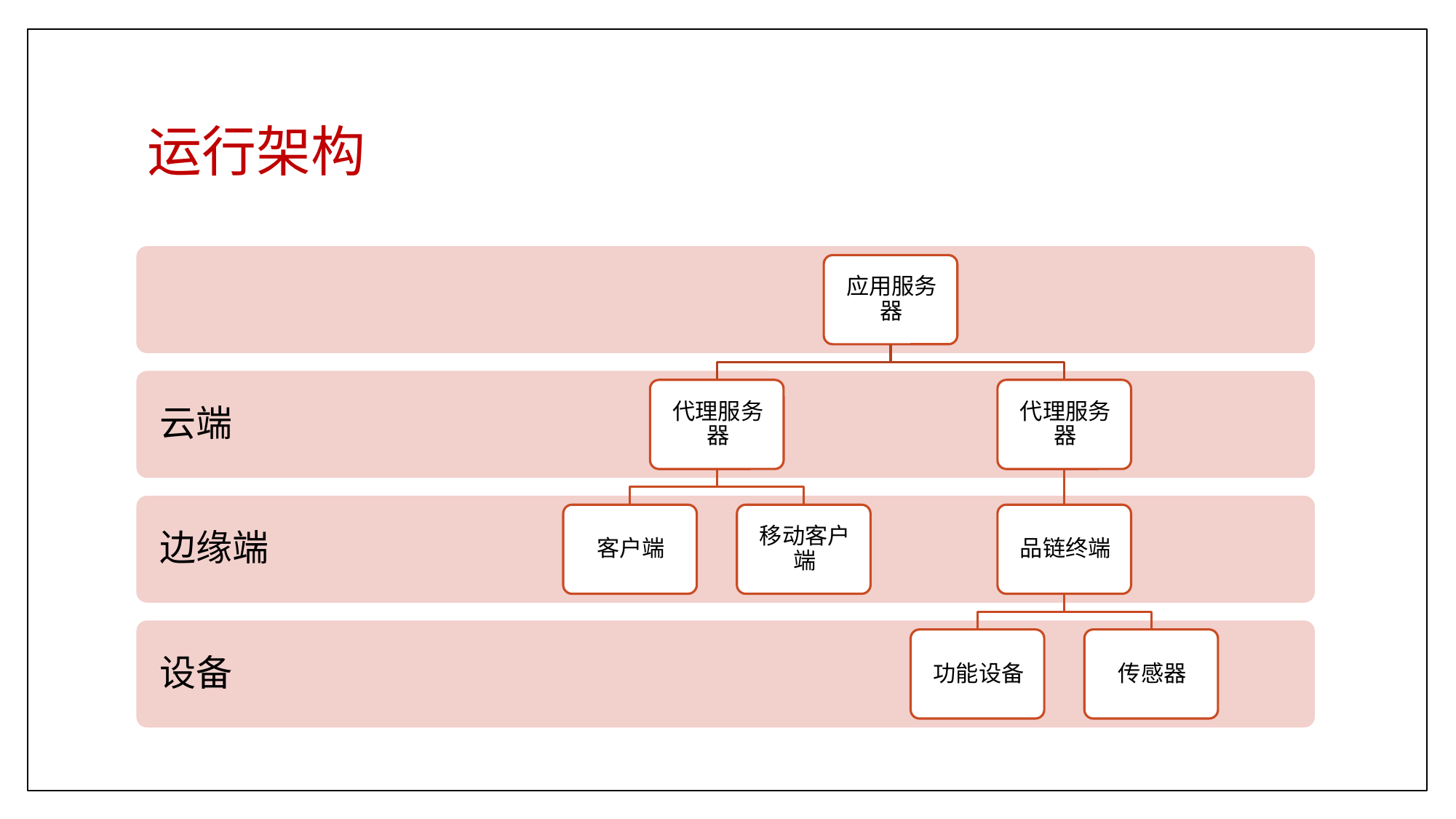

# 运行架构
设备
边缘端
云端

应用服务器
代理服务器
客户端
移动客户端
代理服务器
品链终端
功能设备
传感器